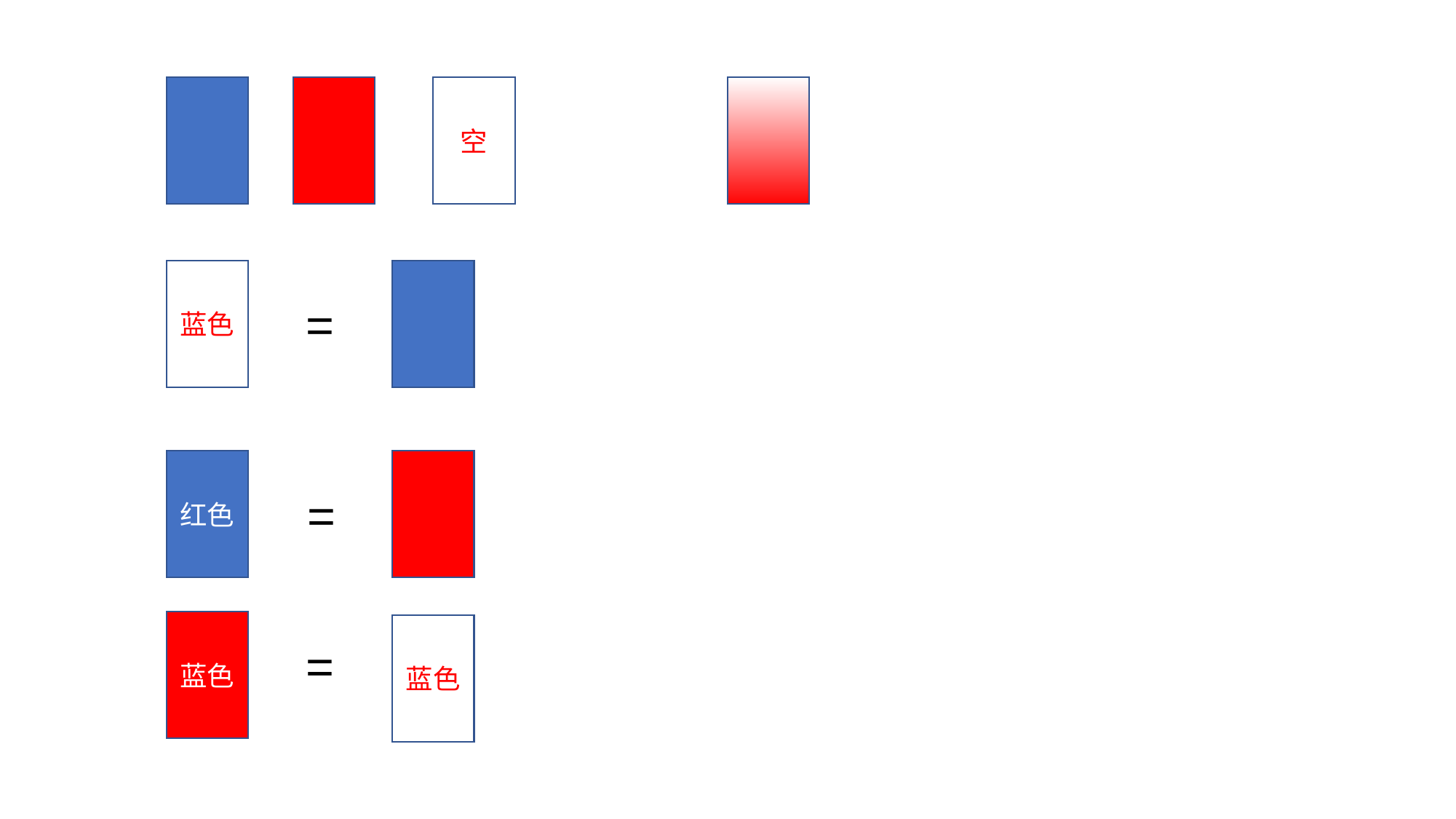

空

蓝色
=
红色

=
蓝色
蓝色
=